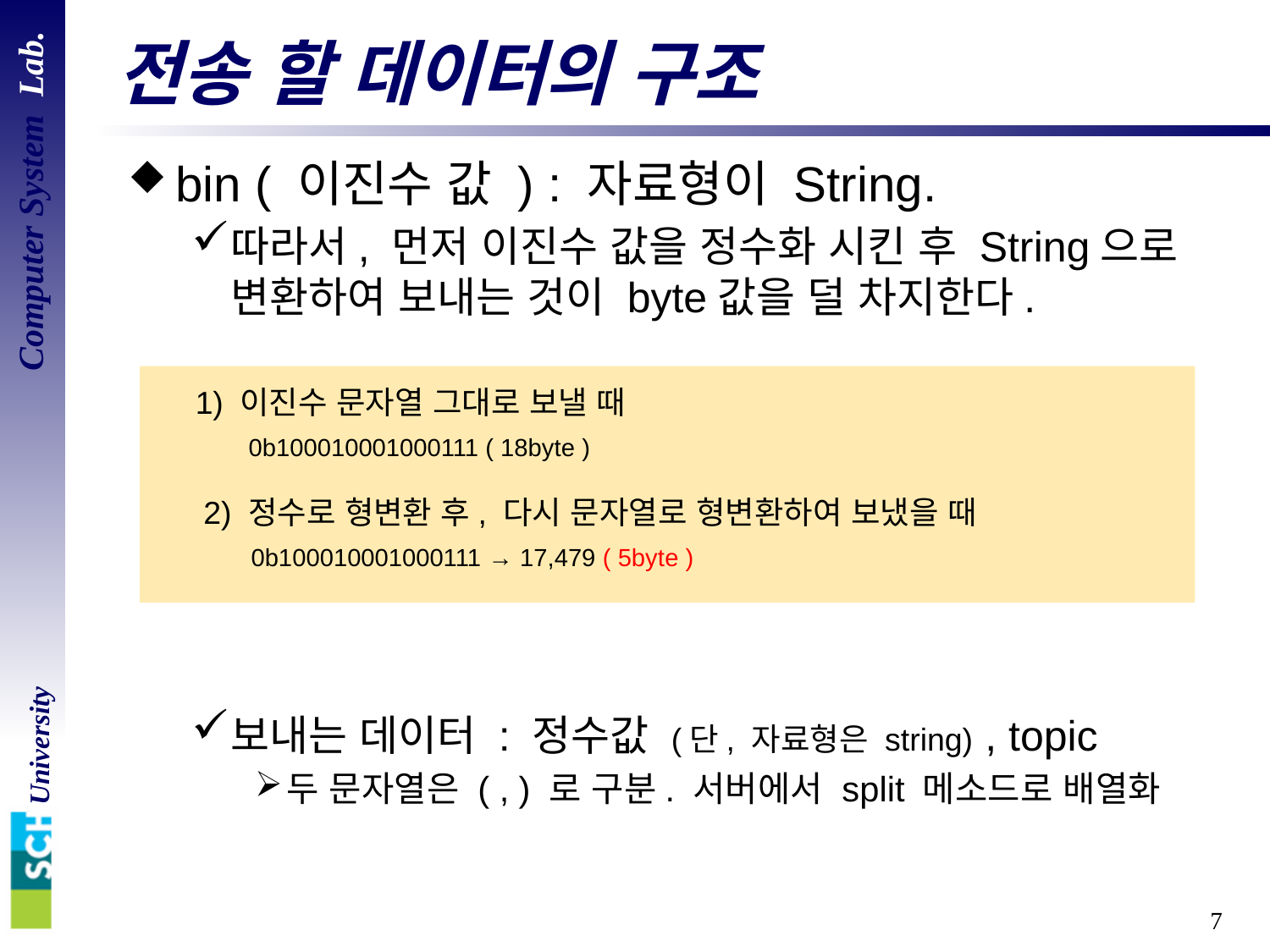

# 전송 할 데이터의 구조
bin ( 이진수 값 ) : 자료형이 String.
따라서, 먼저 이진수 값을 정수화 시킨 후 String으로 변환하여 보내는 것이 byte값을 덜 차지한다.

보내는 데이터 : 정수값 (단, 자료형은 string) , topic
두 문자열은 ( , ) 로 구분. 서버에서 split 메소드로 배열화

1) 이진수 문자열 그대로 보낼 때
0b100010001000111 ( 18byte )
2) 정수로 형변환 후, 다시 문자열로 형변환하여 보냈을 때
0b100010001000111 → 17,479 ( 5byte )